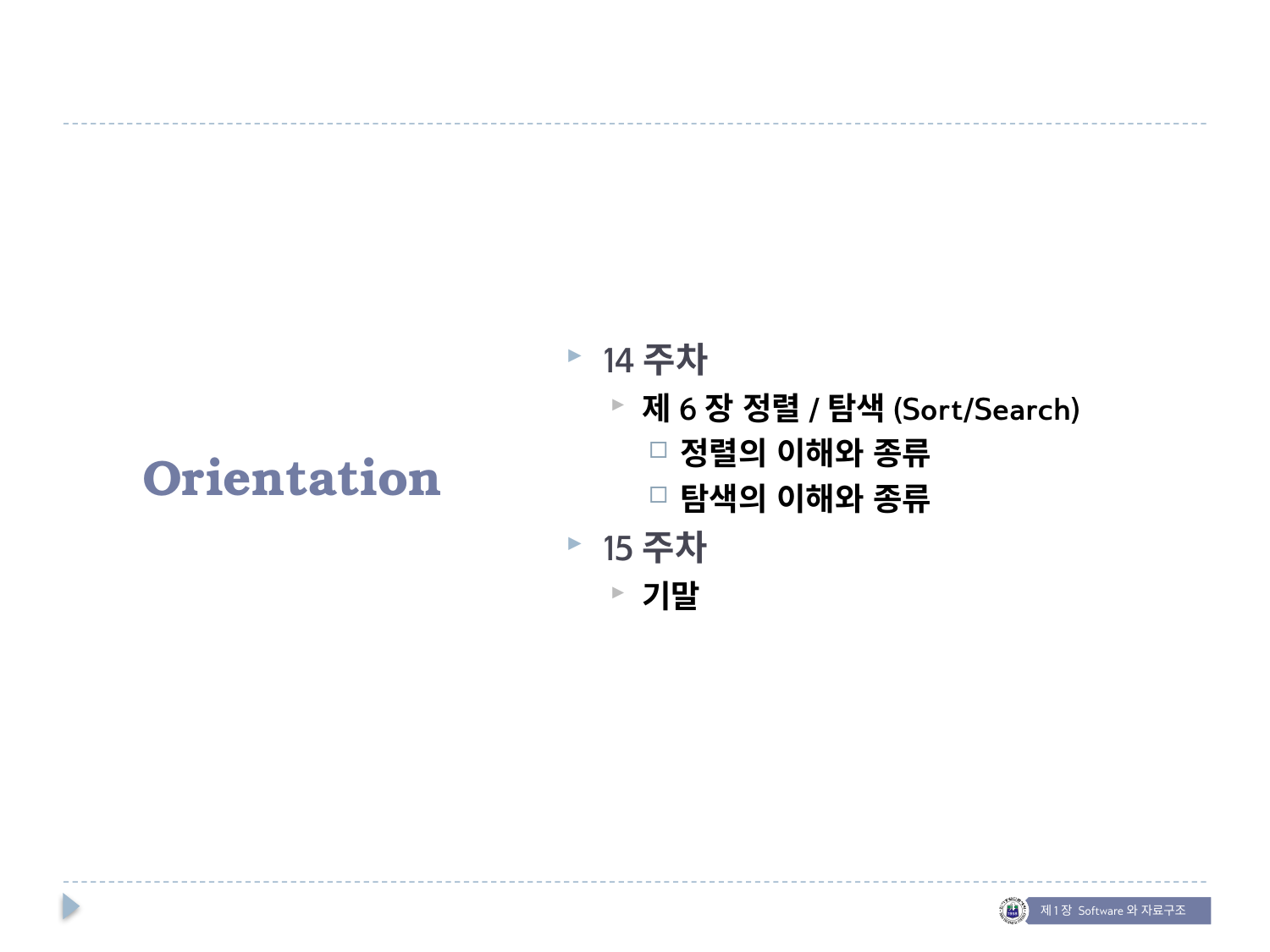

Orientation
14주차
제6장 정렬/탐색(Sort/Search)
정렬의 이해와 종류
탐색의 이해와 종류
15주차
기말